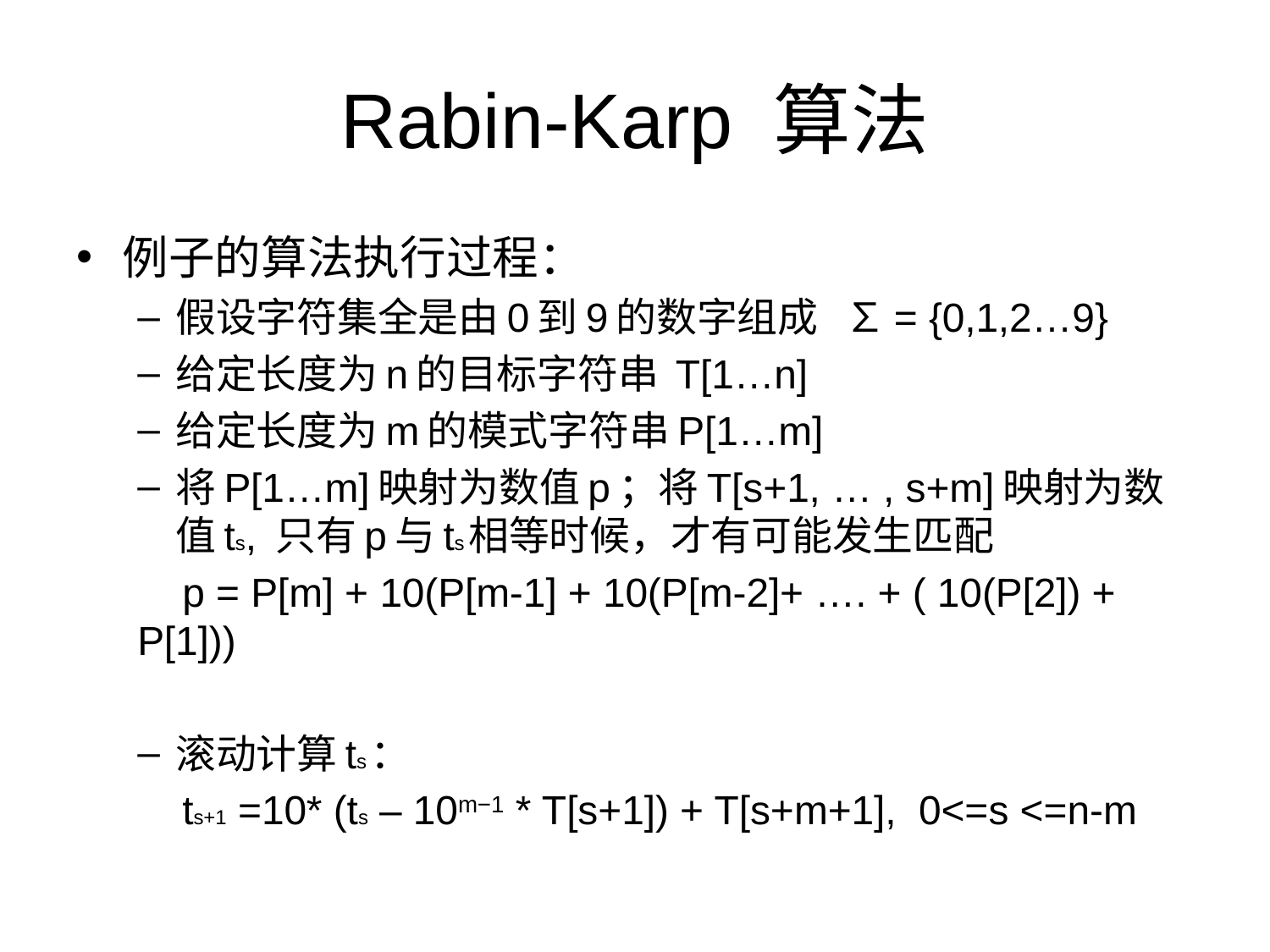

# Rabin-Karp 算法
例子的算法执行过程：
假设字符集全是由0到9的数字组成   ∑= {0,1,2…9}
给定长度为n的目标字符串 T[1…n]
给定长度为m的模式字符串P[1…m]
将P[1…m]映射为数值p；将T[s+1, … , s+m]映射为数值ts, 只有p与ts相等时候，才有可能发生匹配
    p = P[m] + 10(P[m-1] + 10(P[m-2]+ …. + ( 10(P[2]) + P[1]))

滚动计算ts：
    ts+1 =10* (ts – 10m−1 * T[s+1]) + T[s+m+1],  0<=s <=n-m